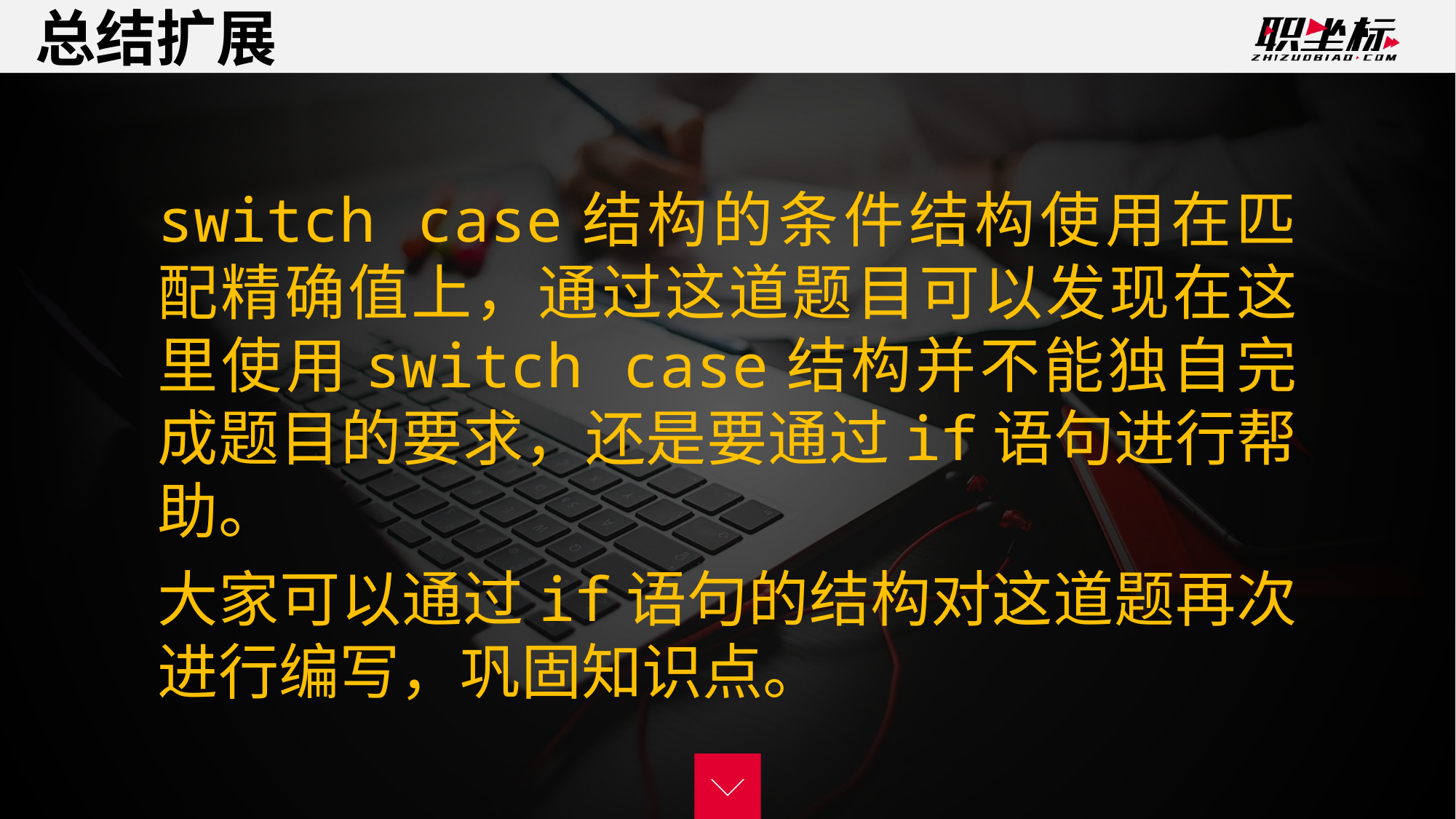

总结扩展

switch case结构的条件结构使用在匹配精确值上，通过这道题目可以发现在这里使用switch case结构并不能独自完成题目的要求，还是要通过if语句进行帮助。
大家可以通过if语句的结构对这道题再次进行编写，巩固知识点。